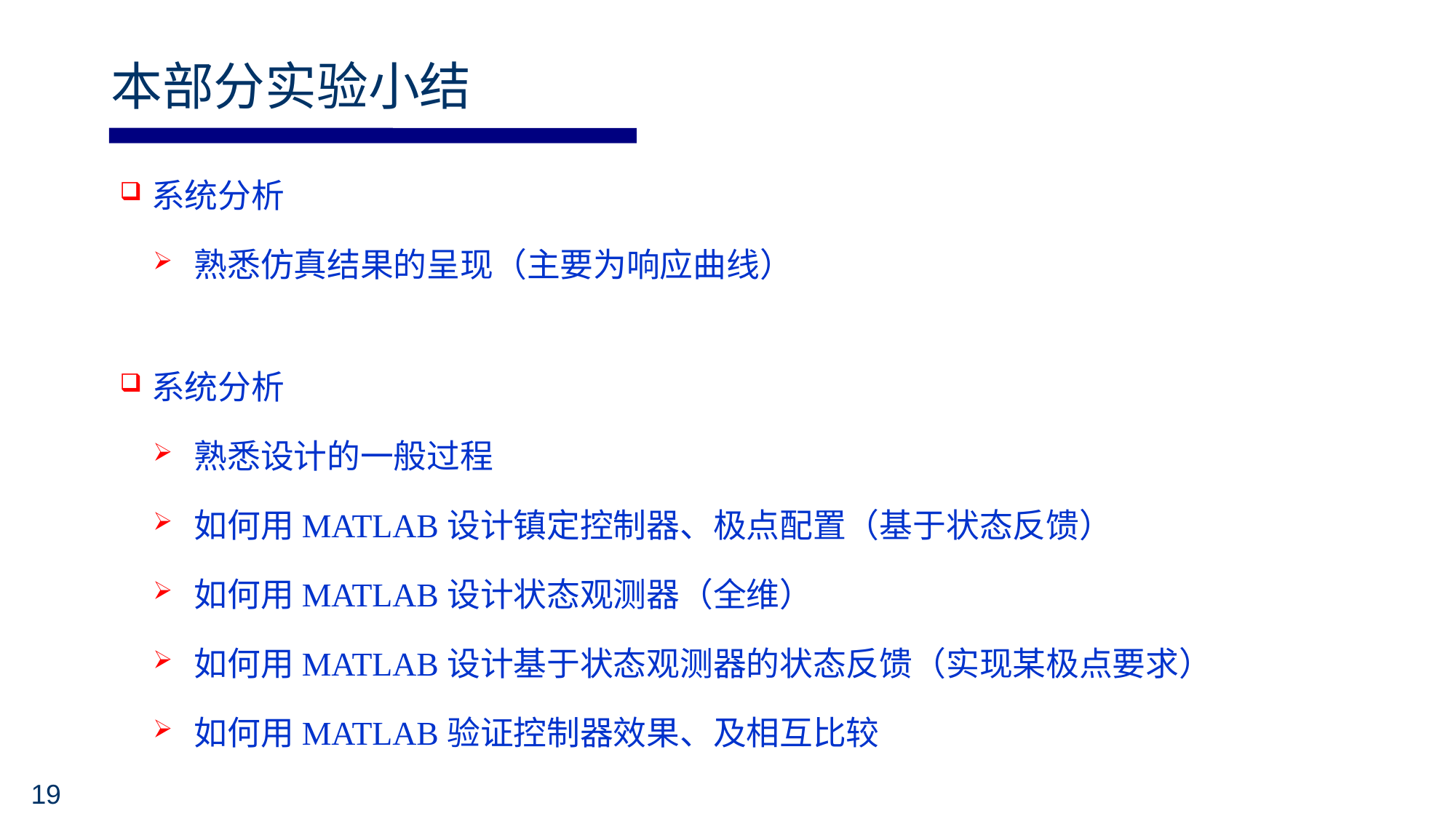

本部分实验小结

系统分析
熟悉仿真结果的呈现（主要为响应曲线）
系统分析
熟悉设计的一般过程
如何用MATLAB设计镇定控制器、极点配置（基于状态反馈）
如何用MATLAB设计状态观测器（全维）
如何用MATLAB设计基于状态观测器的状态反馈（实现某极点要求）
如何用MATLAB验证控制器效果、及相互比较
19